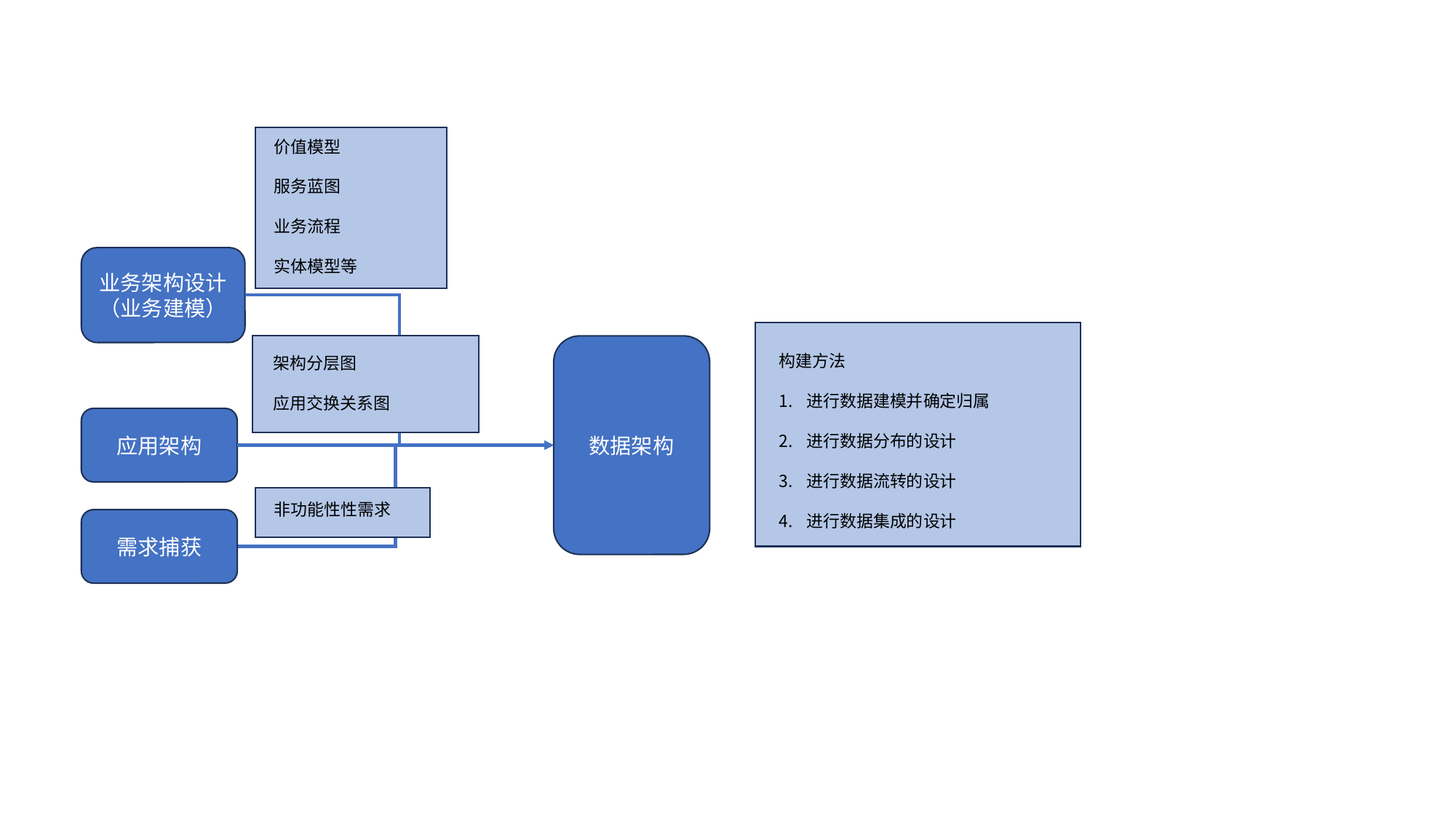

价值模型

服务蓝图

业务流程

实体模型等
业务架构设计
（业务建模）

构建方法

进行数据建模并确定归属

进行数据分布的设计

进行数据流转的设计

进行数据集成的设计

架构分层图

应用交换关系图
数据架构
应用架构

非功能性性需求
需求捕获